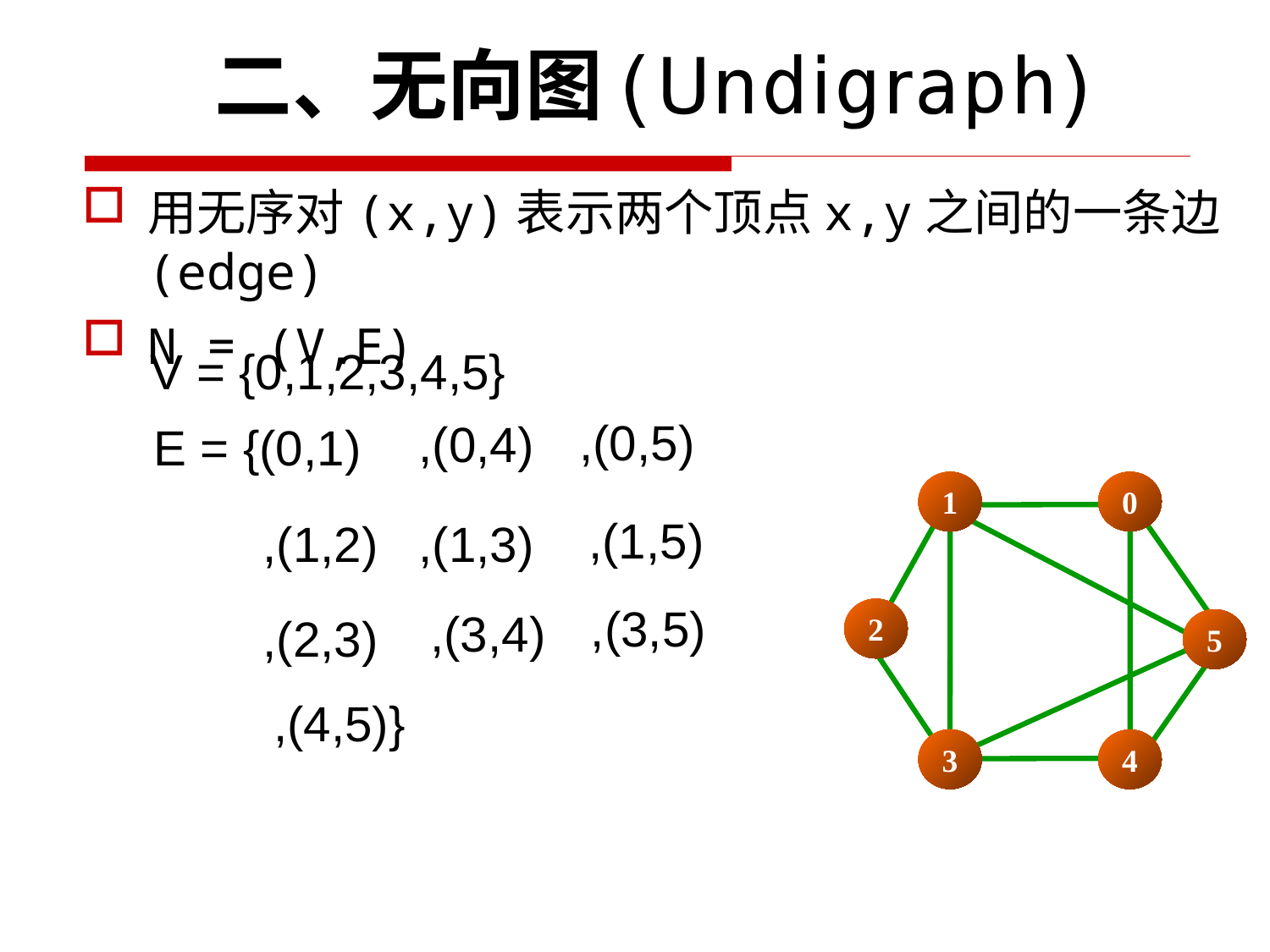

二、无向图(Undigraph)
用无序对(x,y)表示两个顶点x,y之间的一条边(edge)
N = (V,E)

V = {0,1,2,3,4,5}
,(0,5)
,(0,4)
E = {(0,1)
1
0
2
5
3
4

,(1,5)
,(1,2)
,(1,3)
,(3,5)
,(3,4)
,(2,3)
,(4,5)}